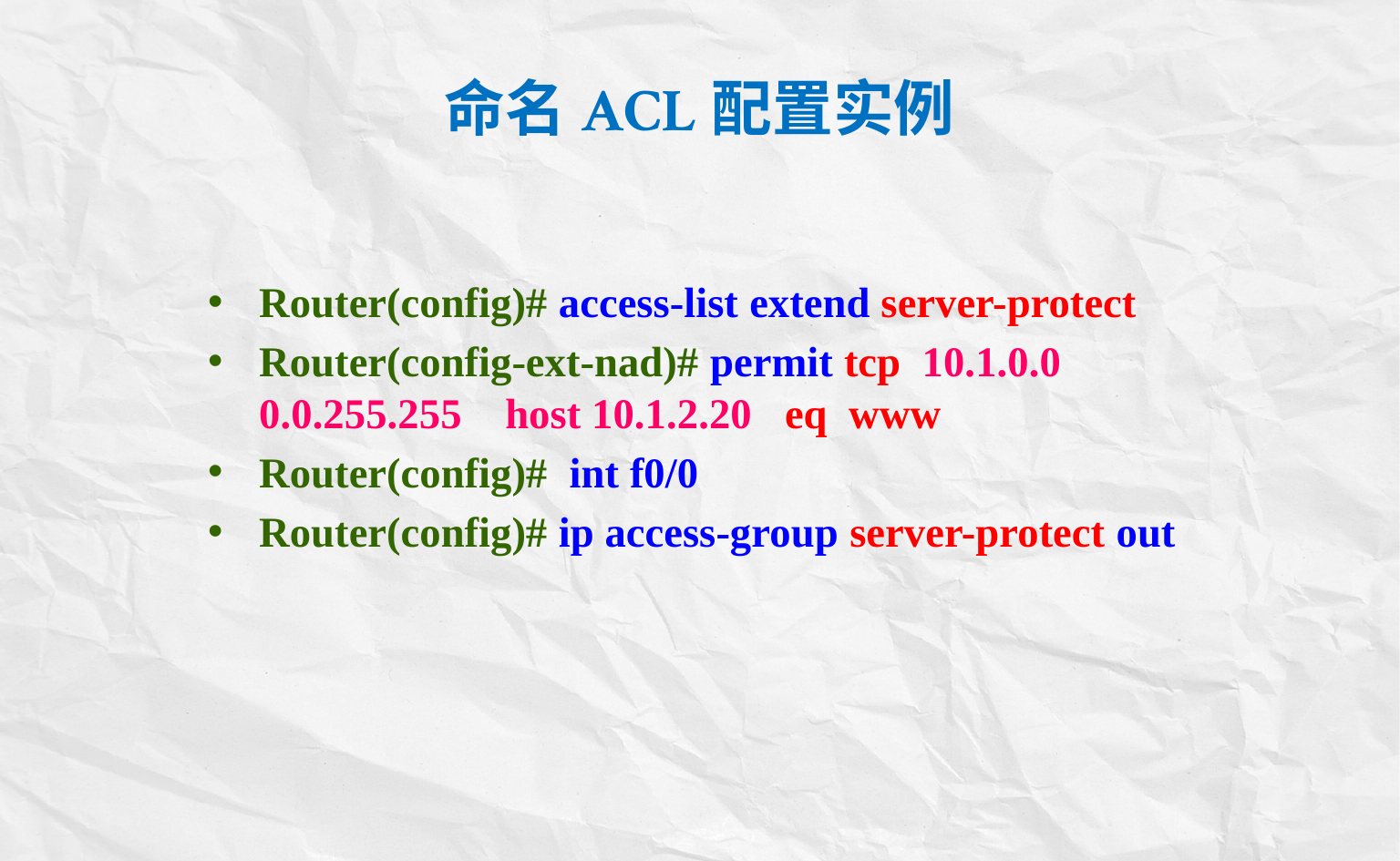

# 命名ACL配置实例
Router(config)# access-list extend server-protect
Router(config-ext-nad)# permit tcp  10.1.0.0   0.0.255.255    host 10.1.2.20   eq  www
Router(config)#  int f0/0
Router(config)# ip access-group server-protect out

40